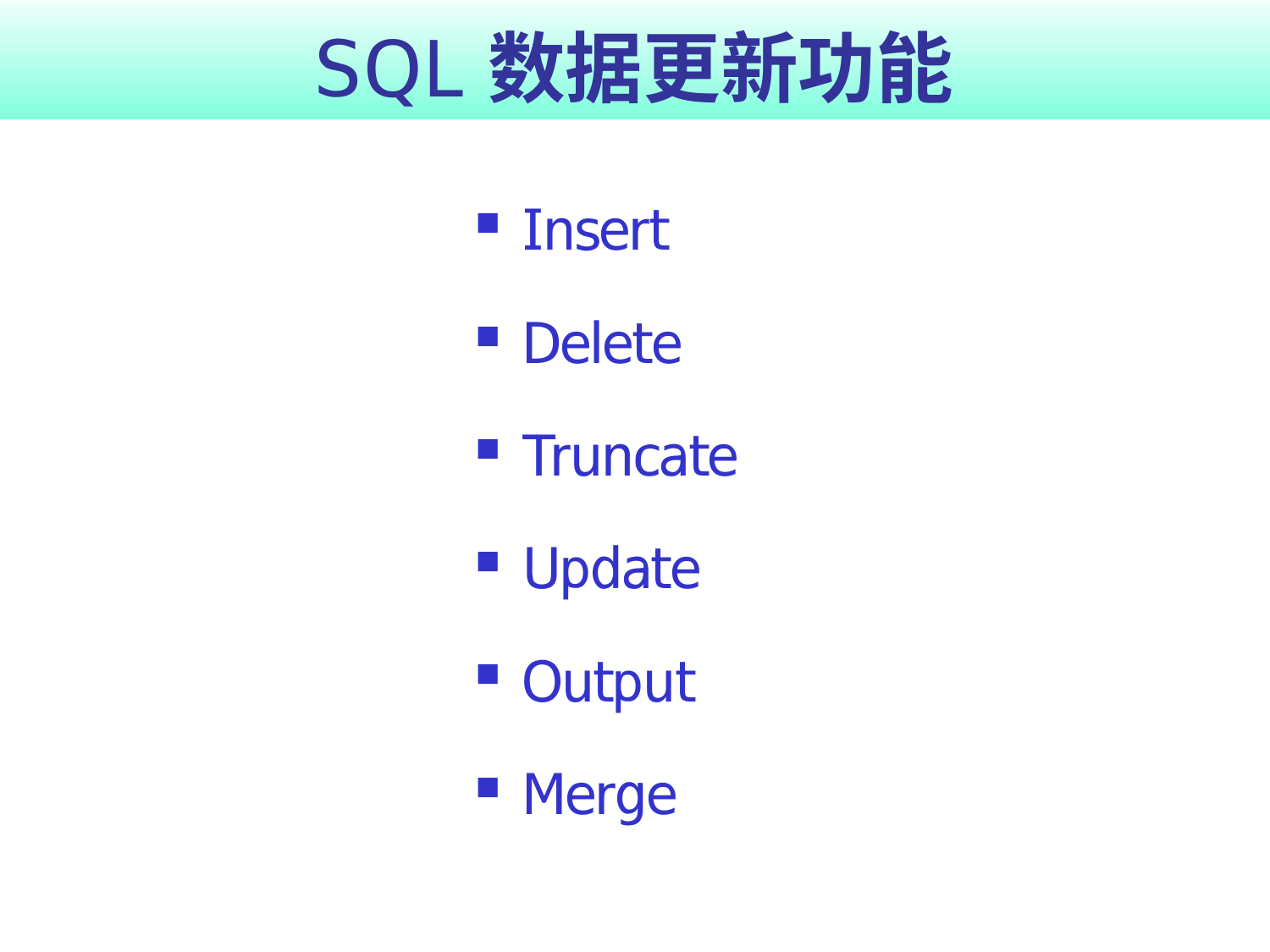

# SQL数据更新功能
Insert
Delete
Truncate
Update
Output
Merge